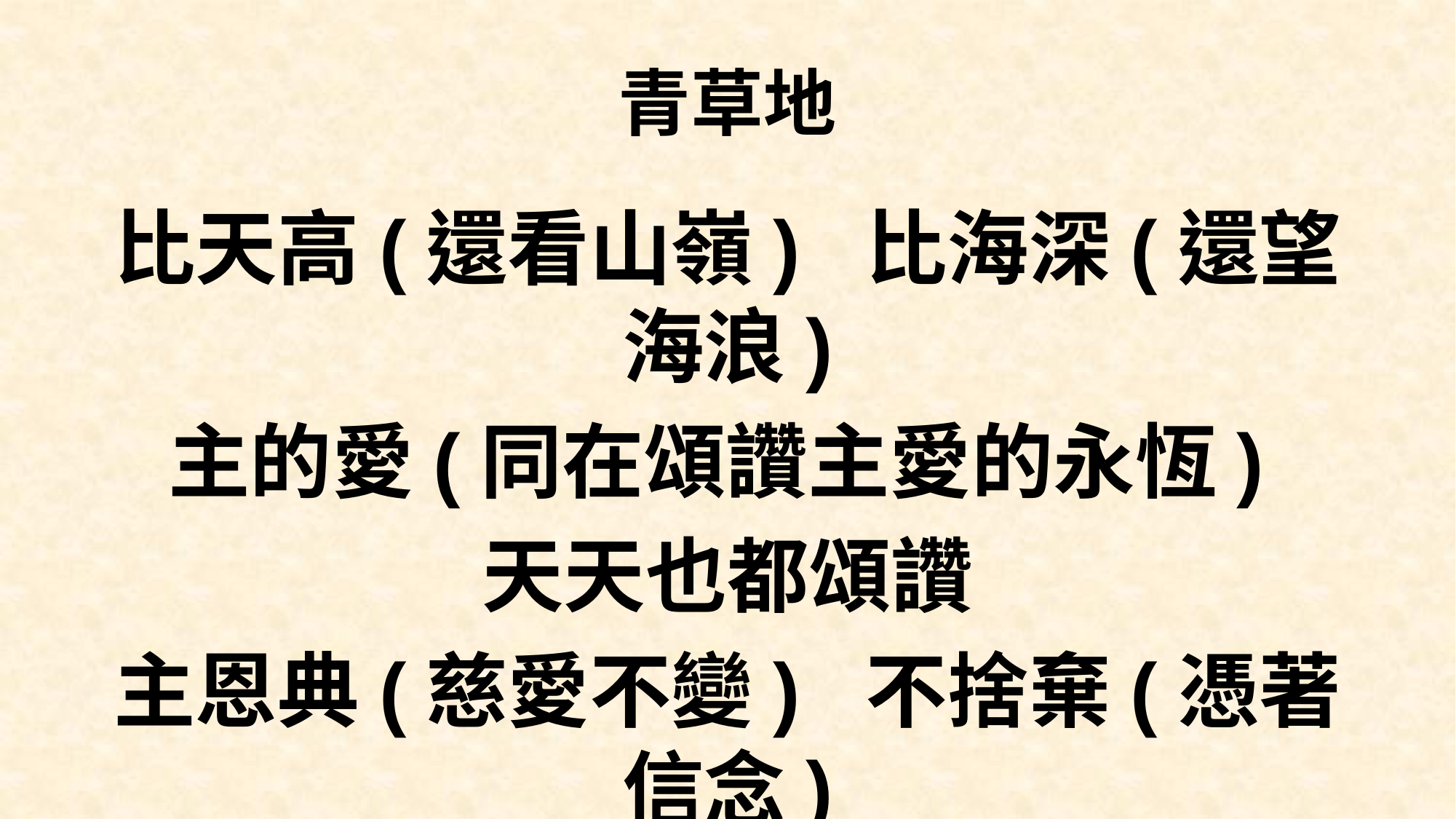

# 青草地
比天高(還看山嶺)  比海深(還望海浪)
主的愛(同在頌讚主愛的永恆)
天天也都頌讚
主恩典(慈愛不變)  不捨棄(憑著信念)
主的愛(同在頌讚主的愛)  捨己救贖